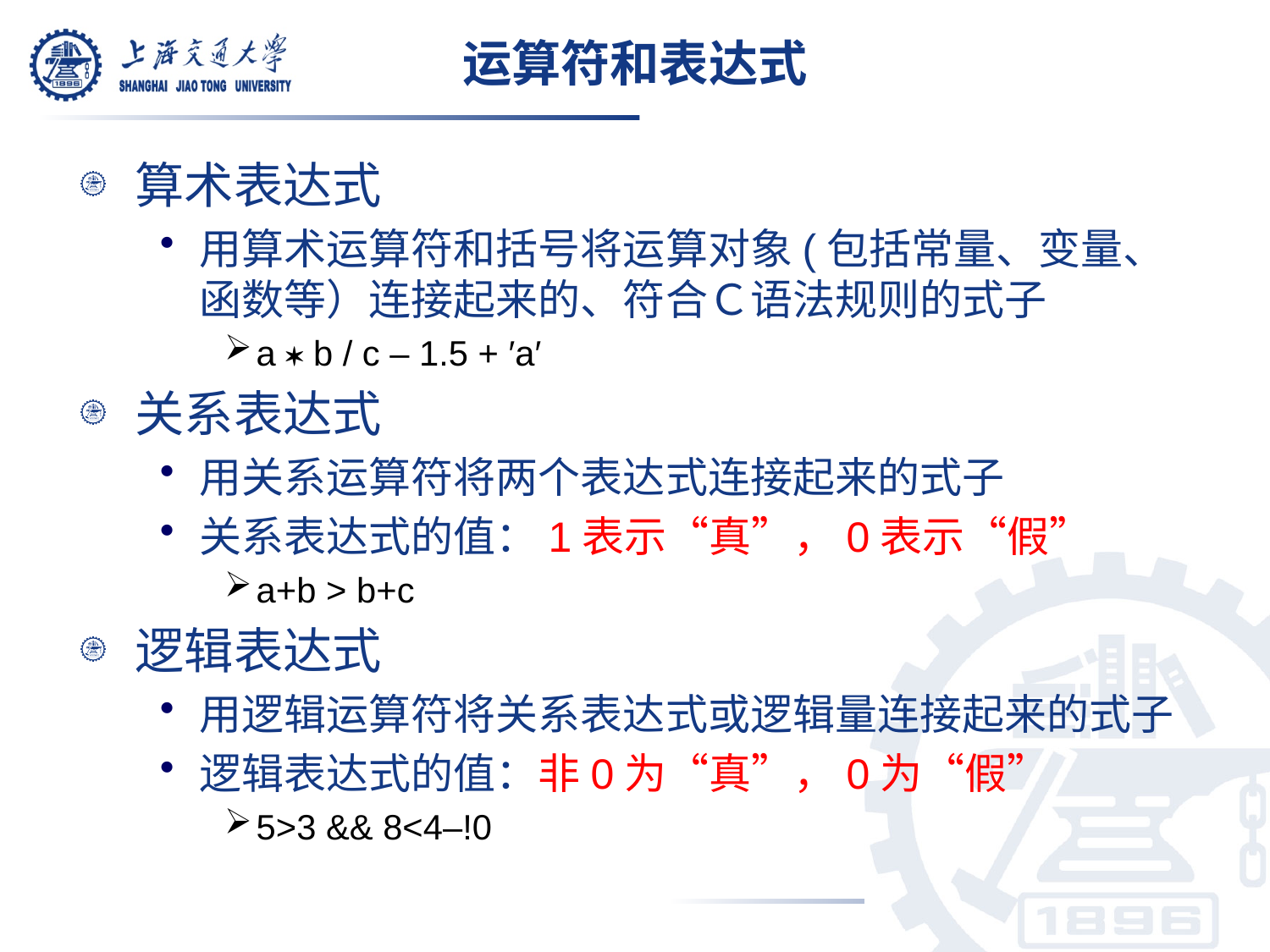

# 运算符和表达式
算术表达式
用算术运算符和括号将运算对象(包括常量、变量、函数等）连接起来的、符合Ｃ语法规则的式子
a ∗ b / c – 1.5 + ′a′
关系表达式
用关系运算符将两个表达式连接起来的式子
关系表达式的值：1表示“真”，0表示“假”
a+b > b+c
逻辑表达式
用逻辑运算符将关系表达式或逻辑量连接起来的式子
逻辑表达式的值：非0为“真”，0为“假”
5>3 && 8<4–!0